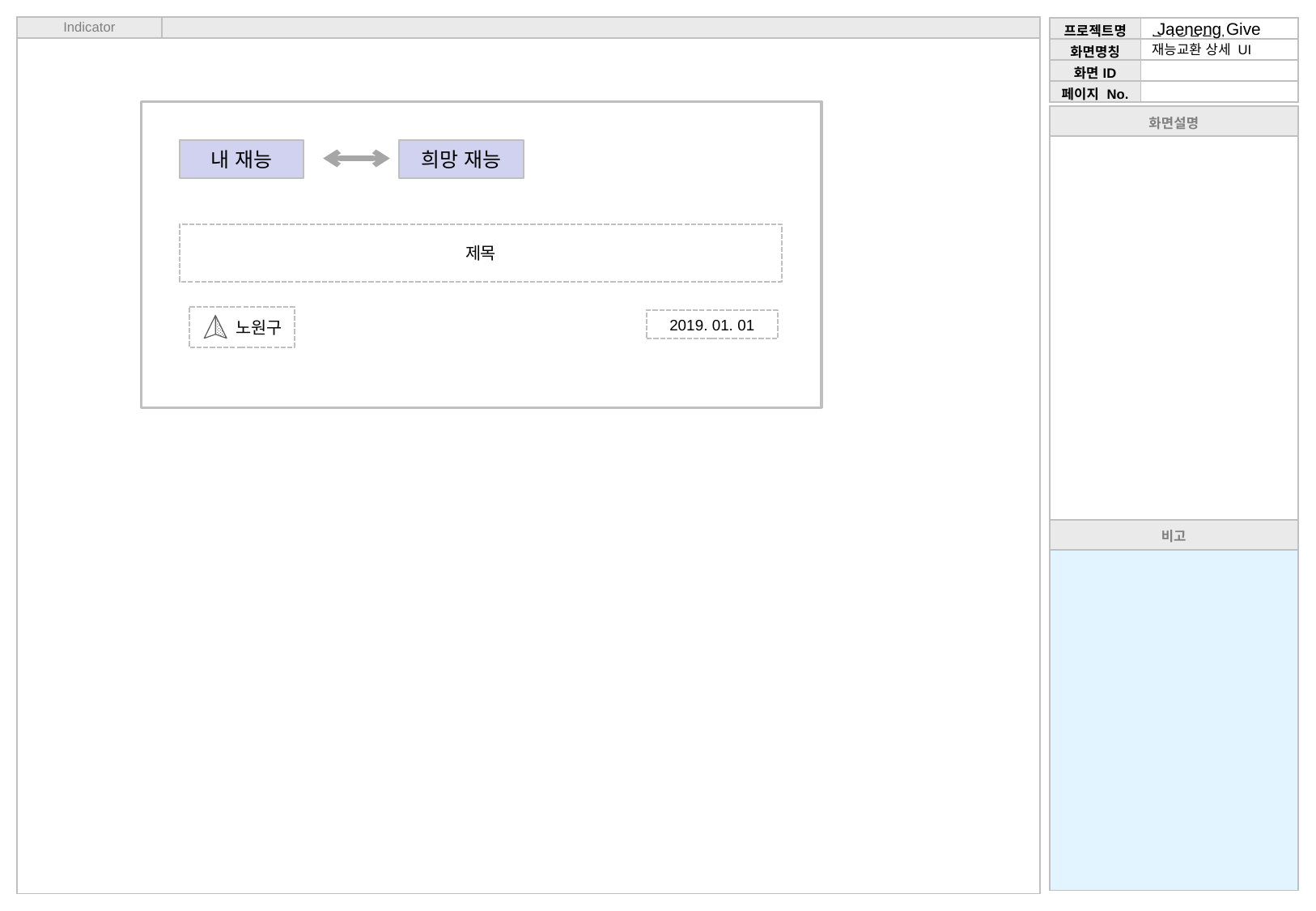

재능교환 상세 UI

내 재능
희망 재능
제목
노원구

2019. 01. 01